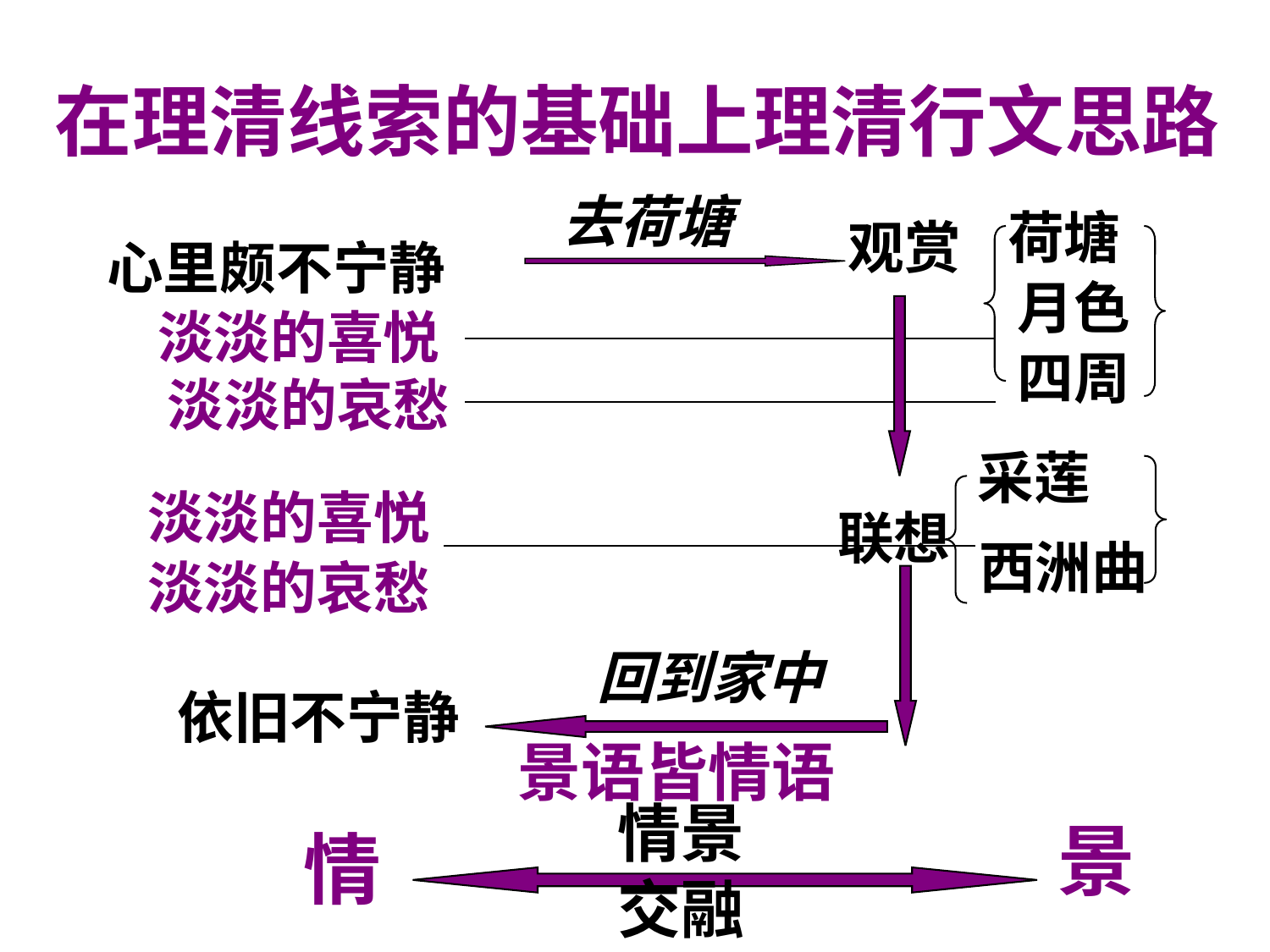

# 在理清线索的基础上理清行文思路
去荷塘
荷塘
观赏
  心里颇不宁静

月色
淡淡的喜悦

四周
淡淡的哀愁
采莲

淡淡的喜悦

联想
西洲曲
淡淡的哀愁

回到家中
依旧不宁静

景语皆情语
情景交融
景
 情